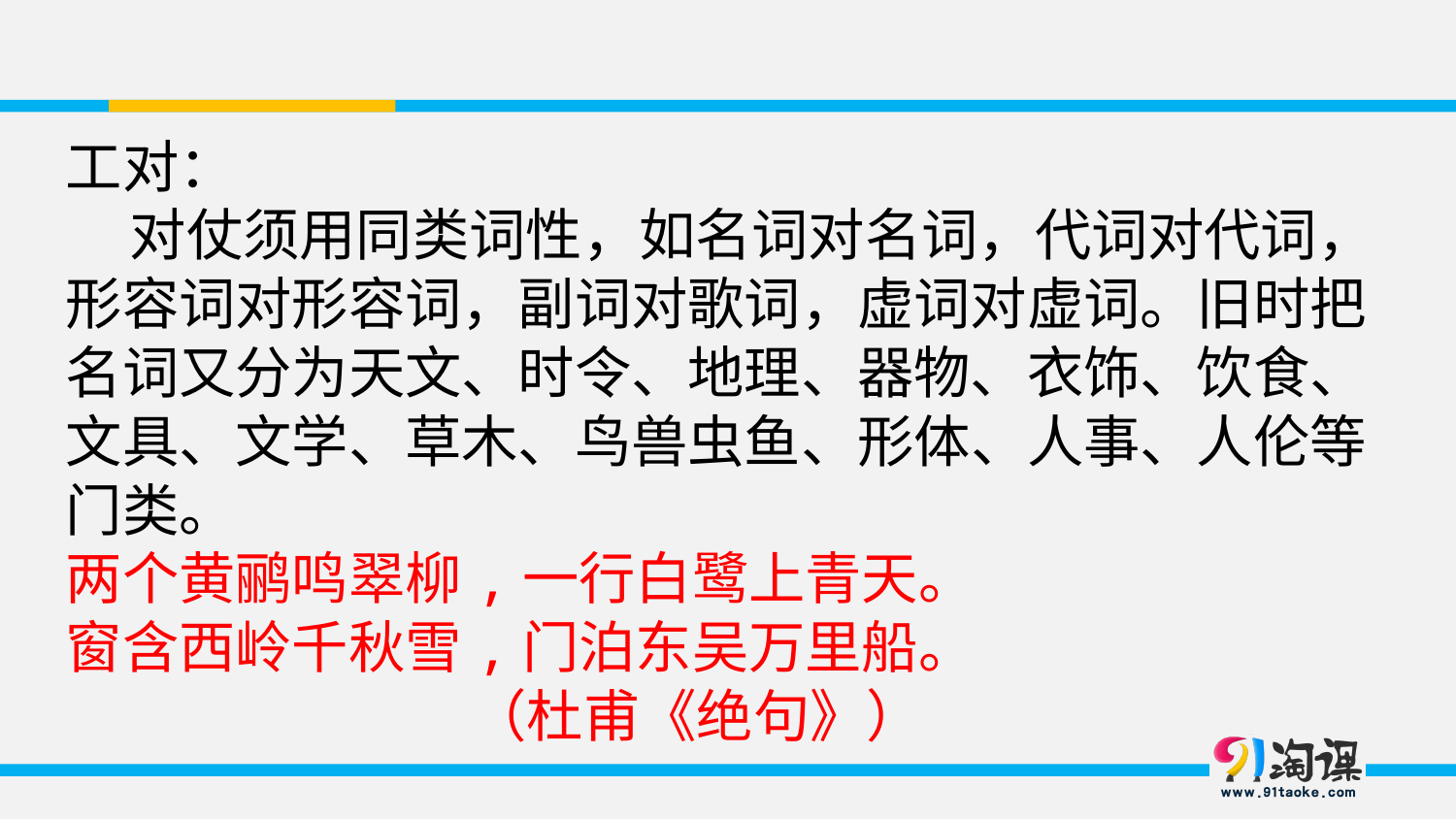

工对：
    对仗须用同类词性，如名词对名词，代词对代词，形容词对形容词，副词对歌词，虚词对虚词。旧时把名词又分为天文、时令、地理、器物、衣饰、饮食、文具、文学、草木、鸟兽虫鱼、形体、人事、人伦等门类。
两个黄鹂鸣翠柳,一行白鹭上青天。
窗含西岭千秋雪,门泊东吴万里船。
                               （杜甫《绝句》）